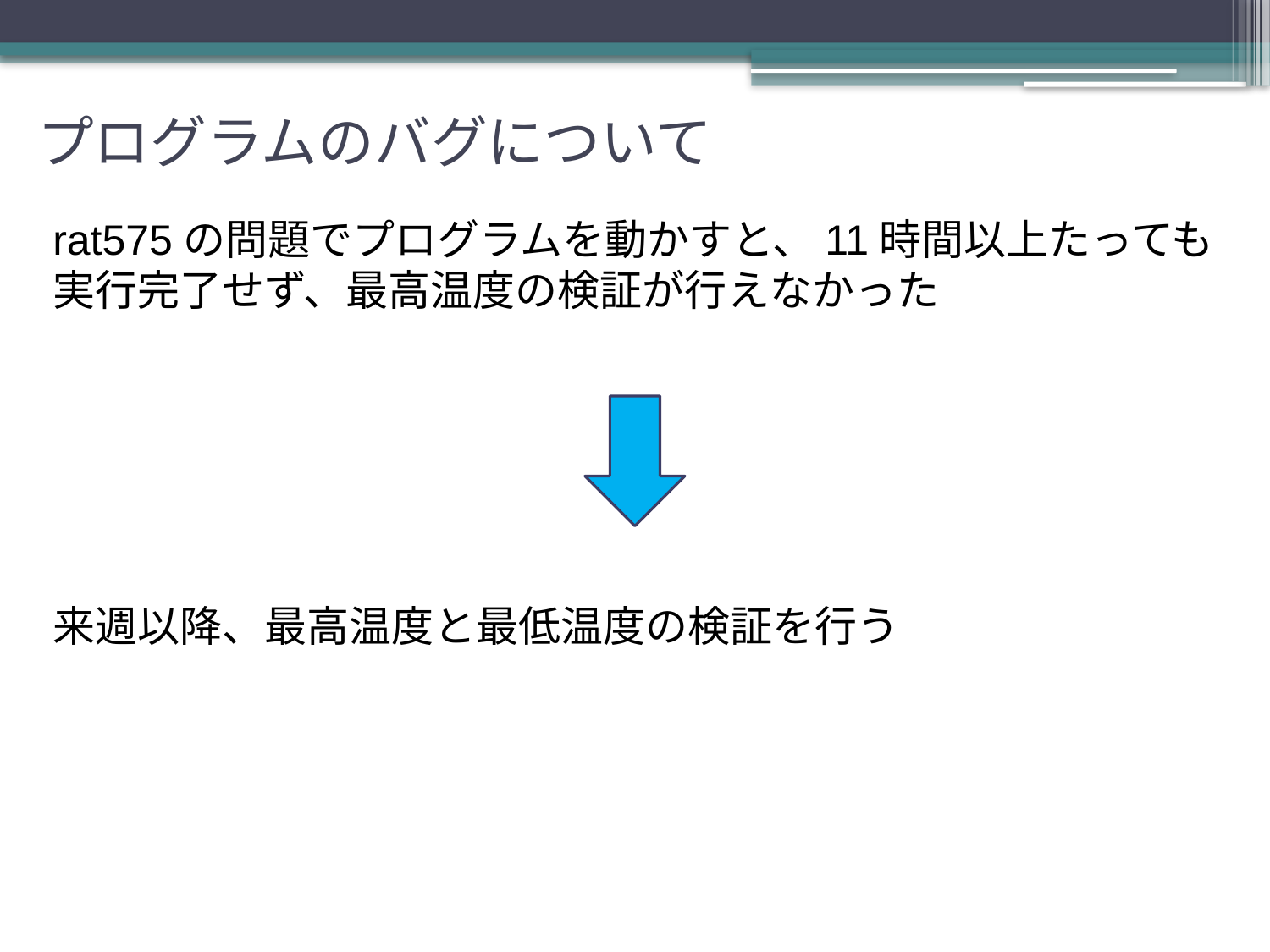

# プログラムのバグについて
rat575の問題でプログラムを動かすと、11時間以上たっても実行完了せず、最高温度の検証が行えなかった

来週以降、最高温度と最低温度の検証を行う